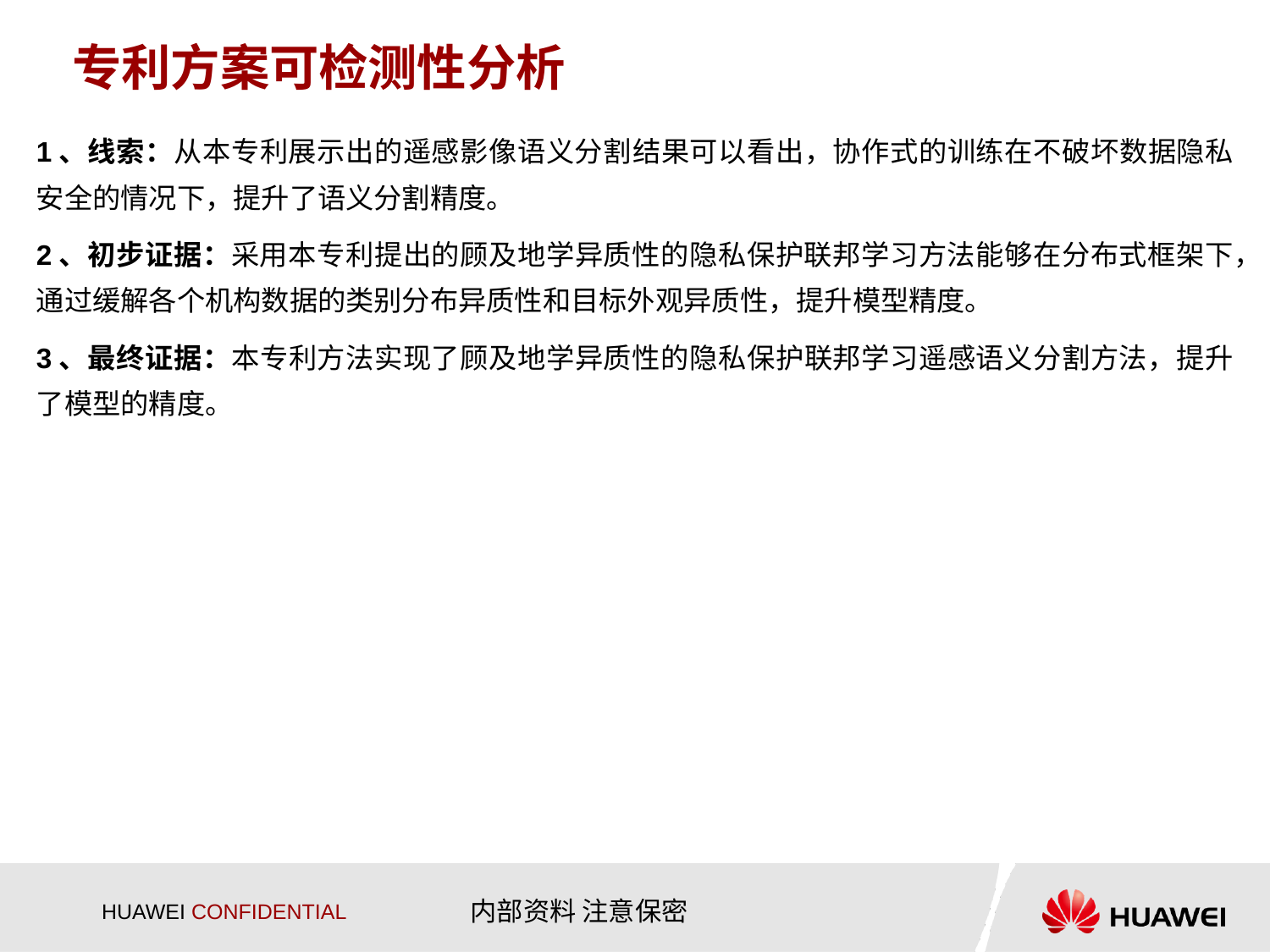

# 专利方案可检测性分析
1、线索：从本专利展示出的遥感影像语义分割结果可以看出，协作式的训练在不破坏数据隐私安全的情况下，提升了语义分割精度。
2、初步证据：采用本专利提出的顾及地学异质性的隐私保护联邦学习方法能够在分布式框架下，通过缓解各个机构数据的类别分布异质性和目标外观异质性，提升模型精度。
3、最终证据：本专利方法实现了顾及地学异质性的隐私保护联邦学习遥感语义分割方法，提升了模型的精度。